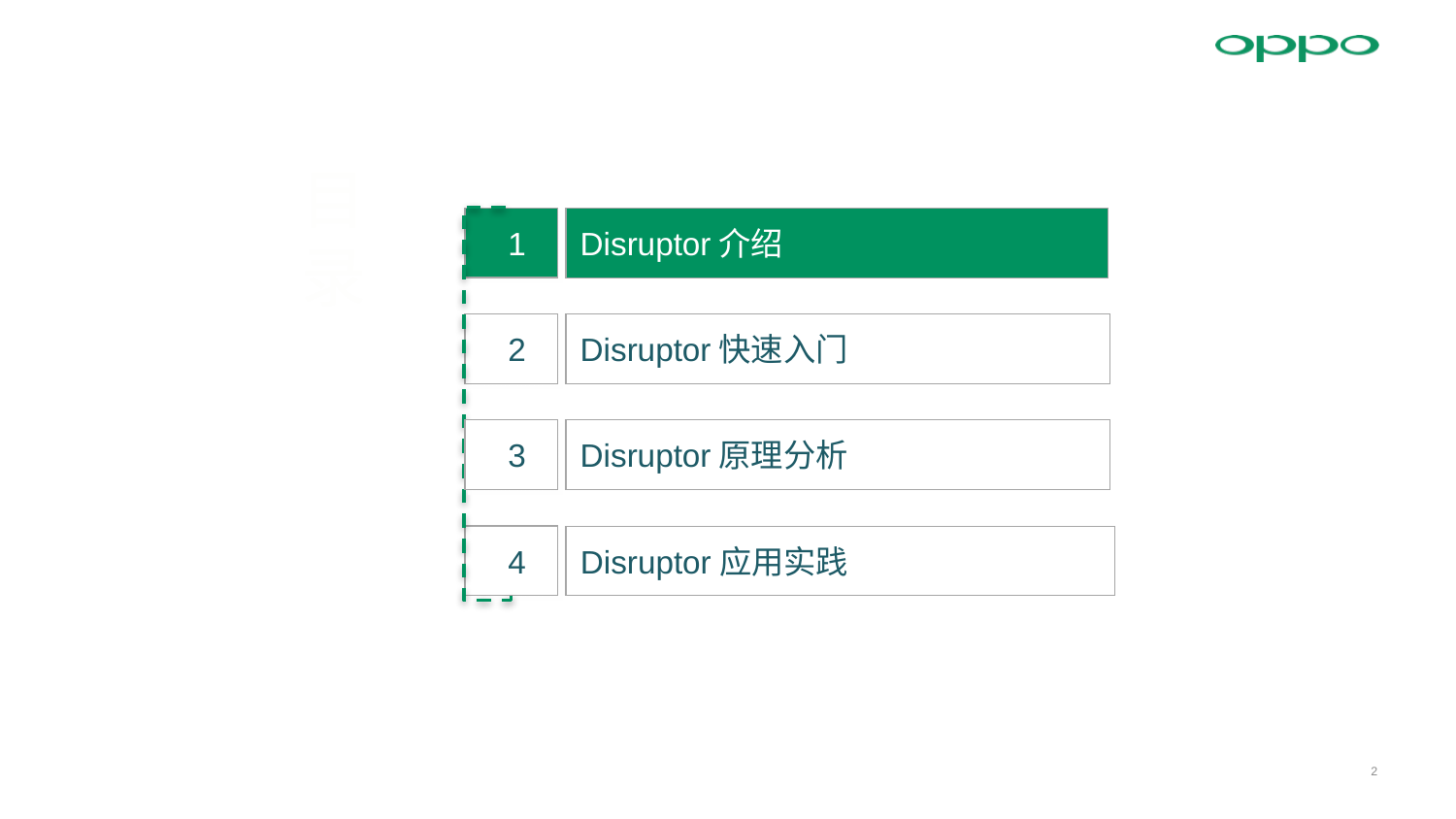

目录
1
Disruptor介绍
2
Disruptor快速入门
3
Disruptor原理分析
4
Disruptor应用实践